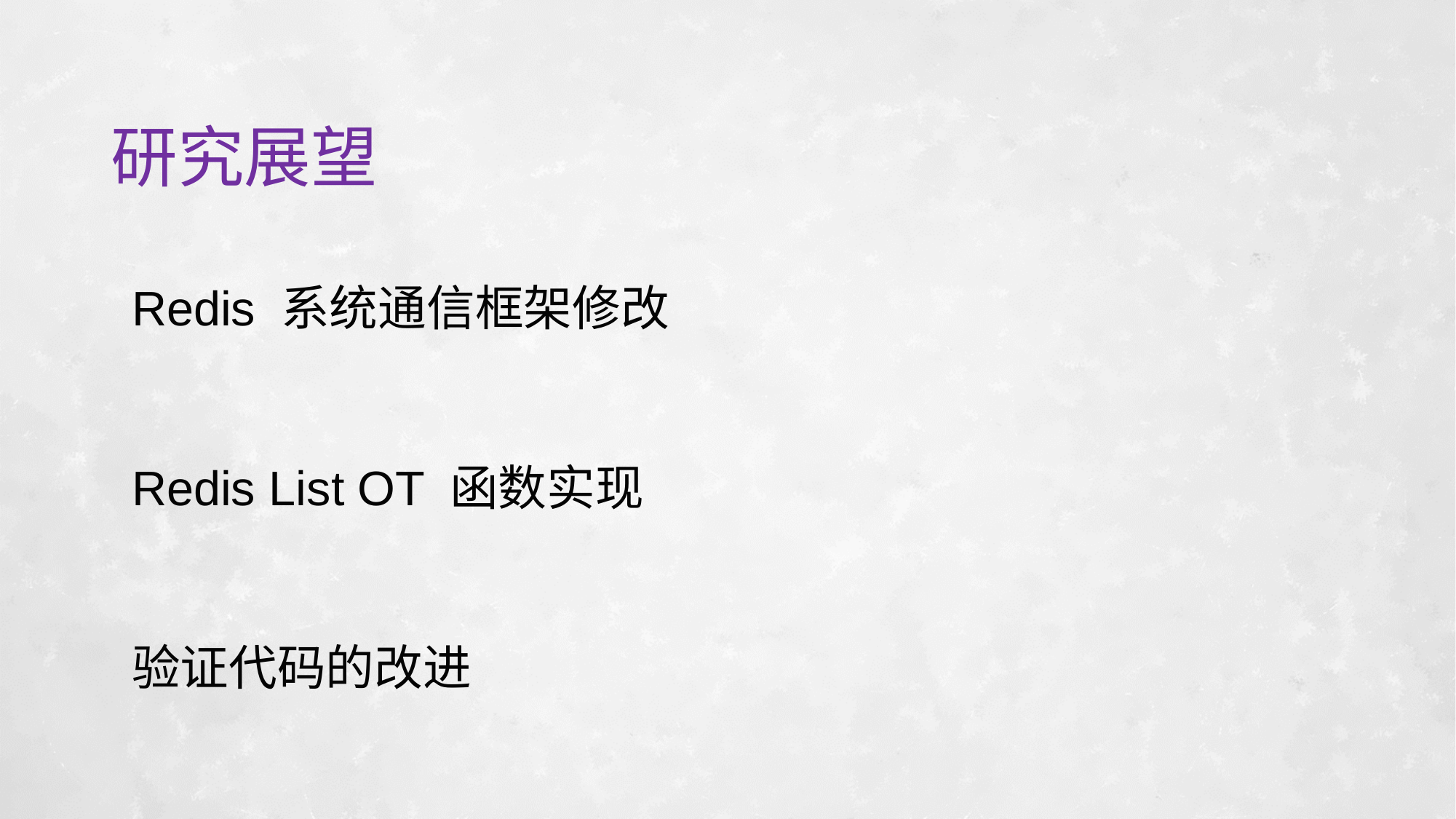

# 研究展望

Redis 系统通信框架修改

Redis List OT 函数实现

验证代码的改进